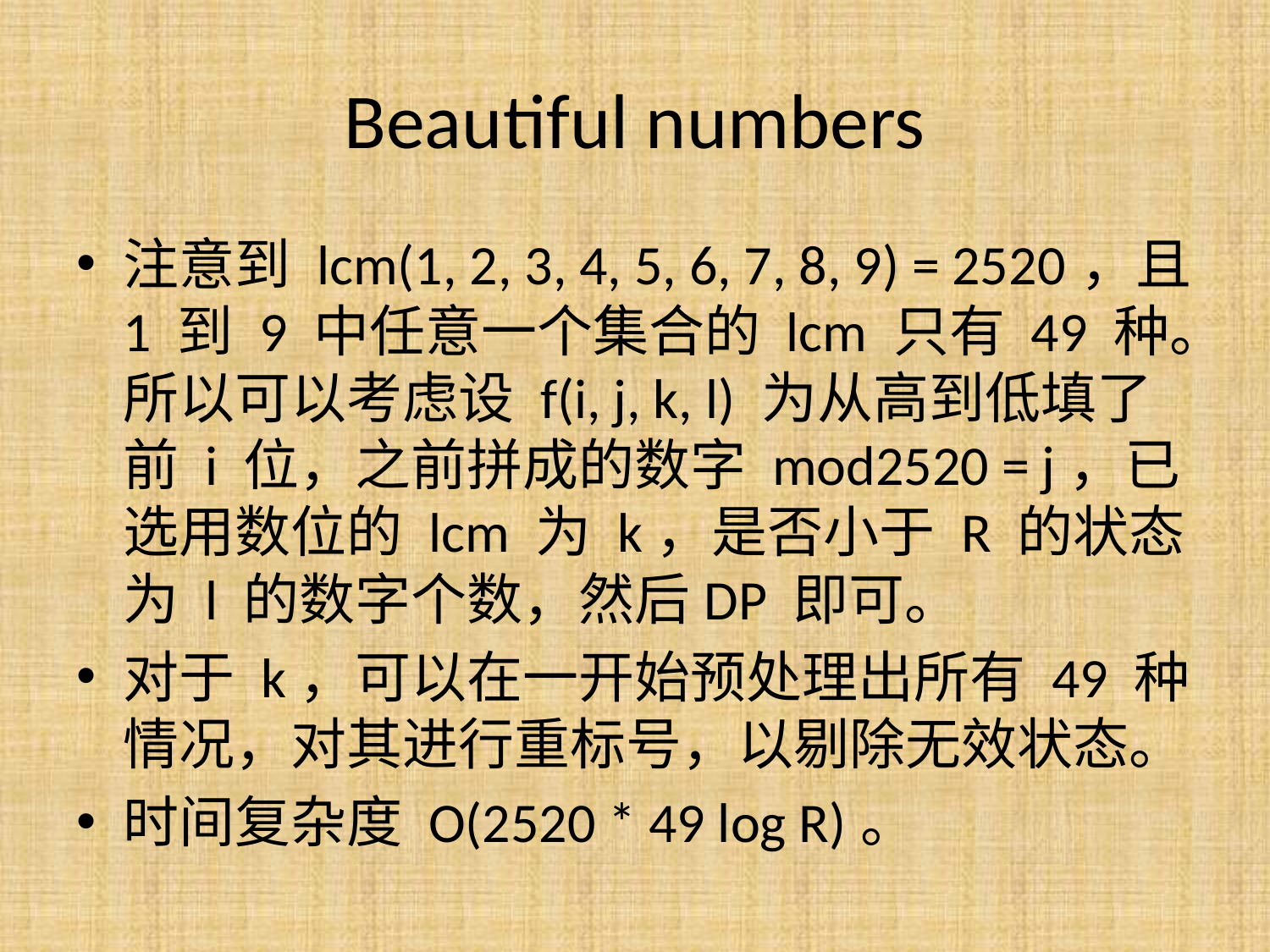

# Beautiful numbers
注意到 lcm(1, 2, 3, 4, 5, 6, 7, 8, 9) = 2520，且 1 到 9 中任意一个集合的 lcm 只有 49 种。所以可以考虑设 f(i, j, k, l) 为从高到低填了前 i 位，之前拼成的数字 mod2520 = j，已选用数位的 lcm 为 k，是否小于 R 的状态为 l 的数字个数，然后DP 即可。
对于 k，可以在一开始预处理出所有 49 种情况，对其进行重标号，以剔除无效状态。
时间复杂度 O(2520 * 49 log R)。